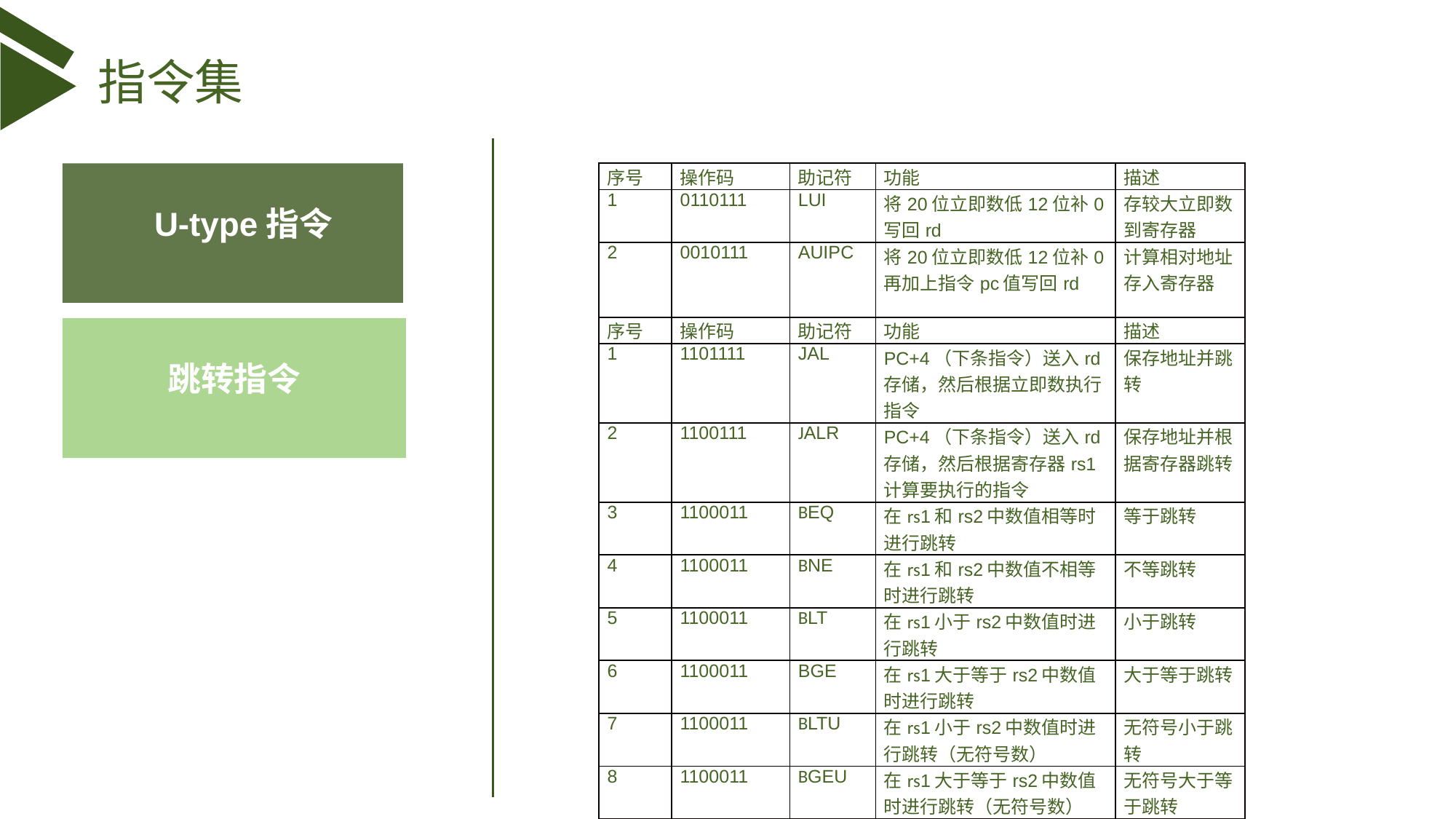

指令集

| 序号 | 操作码 | 助记符 | 功能 | 描述 |
| --- | --- | --- | --- | --- |
| 1 | 0110111 | LUI | 将20位立即数低12位补0写回rd | 存较大立即数到寄存器 |
| 2 | 0010111 | AUIPC | 将20位立即数低12位补0再加上指令pc值写回rd | 计算相对地址存入寄存器 |

U-type指令
| 序号 | 操作码 | 助记符 | 功能 | 描述 |
| --- | --- | --- | --- | --- |
| 1 | 1101111 | JAL | PC+4（下条指令）送入rd存储，然后根据立即数执行指令 | 保存地址并跳转 |
| 2 | 1100111 | JALR | PC+4（下条指令）送入rd存储，然后根据寄存器rs1计算要执行的指令 | 保存地址并根据寄存器跳转 |
| 3 | 1100011 | BEQ | 在rs1和rs2中数值相等时进行跳转 | 等于跳转 |
| 4 | 1100011 | BNE | 在rs1和rs2中数值不相等时进行跳转 | 不等跳转 |
| 5 | 1100011 | BLT | 在rs1小于rs2中数值时进行跳转 | 小于跳转 |
| 6 | 1100011 | BGE | 在rs1大于等于rs2中数值时进行跳转 | 大于等于跳转 |
| 7 | 1100011 | BLTU | 在rs1小于rs2中数值时进行跳转（无符号数） | 无符号小于跳转 |
| 8 | 1100011 | BGEU | 在rs1大于等于rs2中数值时进行跳转（无符号数） | 无符号大于等于跳转 |

跳转指令
添加标题
添加标题